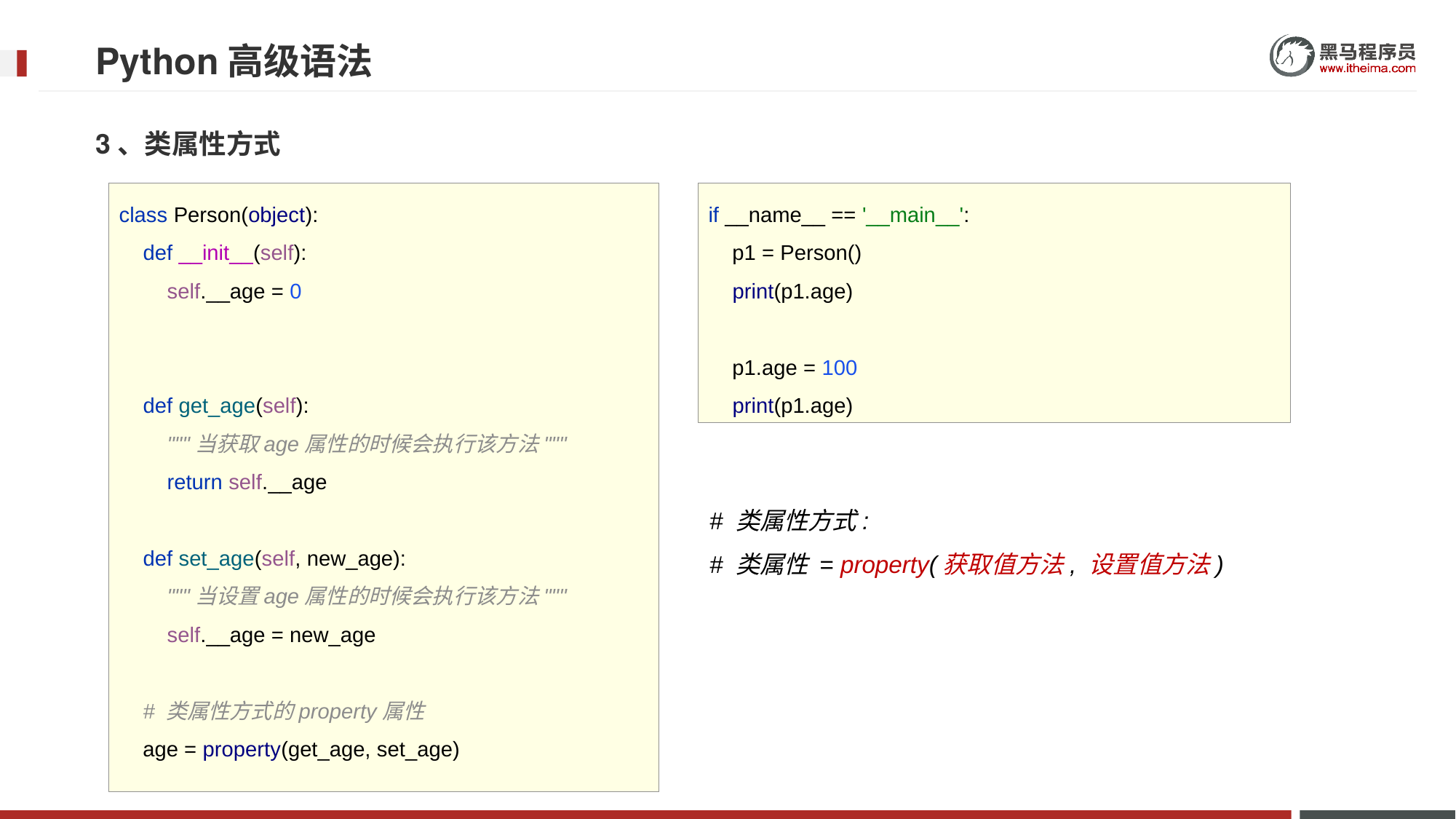

# Python高级语法
3、类属性方式
class Person(object):
    def __init__(self):
        self.__age = 0
    def get_age(self):
        """当获取age属性的时候会执行该方法"""
        return self.__age
    def set_age(self, new_age):
        """当设置age属性的时候会执行该方法"""
        self.__age = new_age
    # 类属性方式的property属性
    age = property(get_age, set_age)
if __name__ == '__main__':
    p1 = Person()
    print(p1.age)
    p1.age = 100
    print(p1.age)
# 类属性方式: # 类属性 = property(获取值方法, 设置值方法)